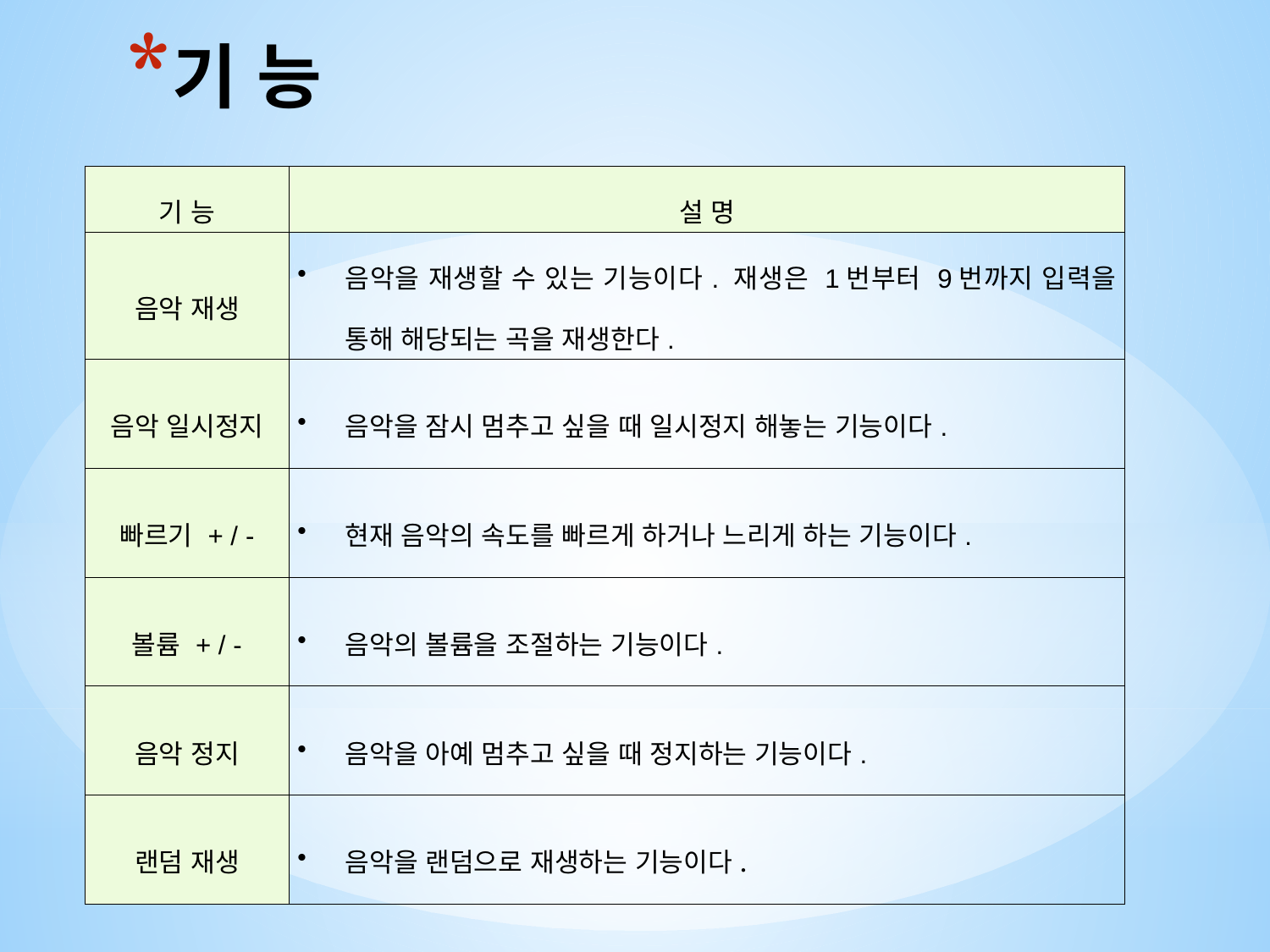

# 기 능
| 기 능 | 설 명 |
| --- | --- |
| 음악 재생 | 음악을 재생할 수 있는 기능이다. 재생은 1번부터 9번까지 입력을 통해 해당되는 곡을 재생한다. |
| 음악 일시정지 | 음악을 잠시 멈추고 싶을 때 일시정지 해놓는 기능이다. |
| 빠르기 + / - | 현재 음악의 속도를 빠르게 하거나 느리게 하는 기능이다. |
| 볼륨 + / - | 음악의 볼륨을 조절하는 기능이다. |
| 음악 정지 | 음악을 아예 멈추고 싶을 때 정지하는 기능이다. |
| 랜덤 재생 | 음악을 랜덤으로 재생하는 기능이다. |